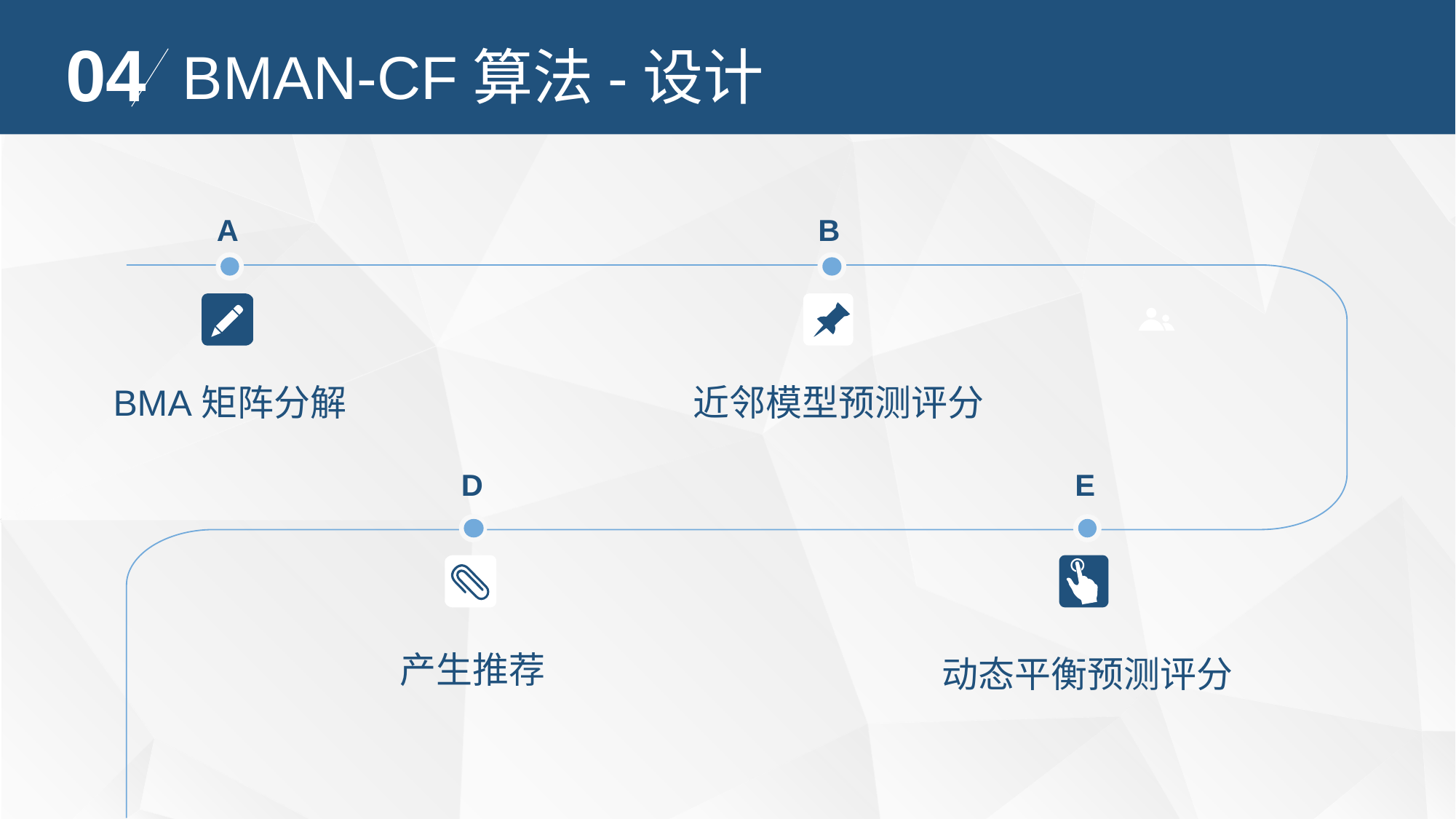

04
BMAN-CF算法-设计
A
B

BMA矩阵分解
近邻模型预测评分
D
E

产生推荐
动态平衡预测评分